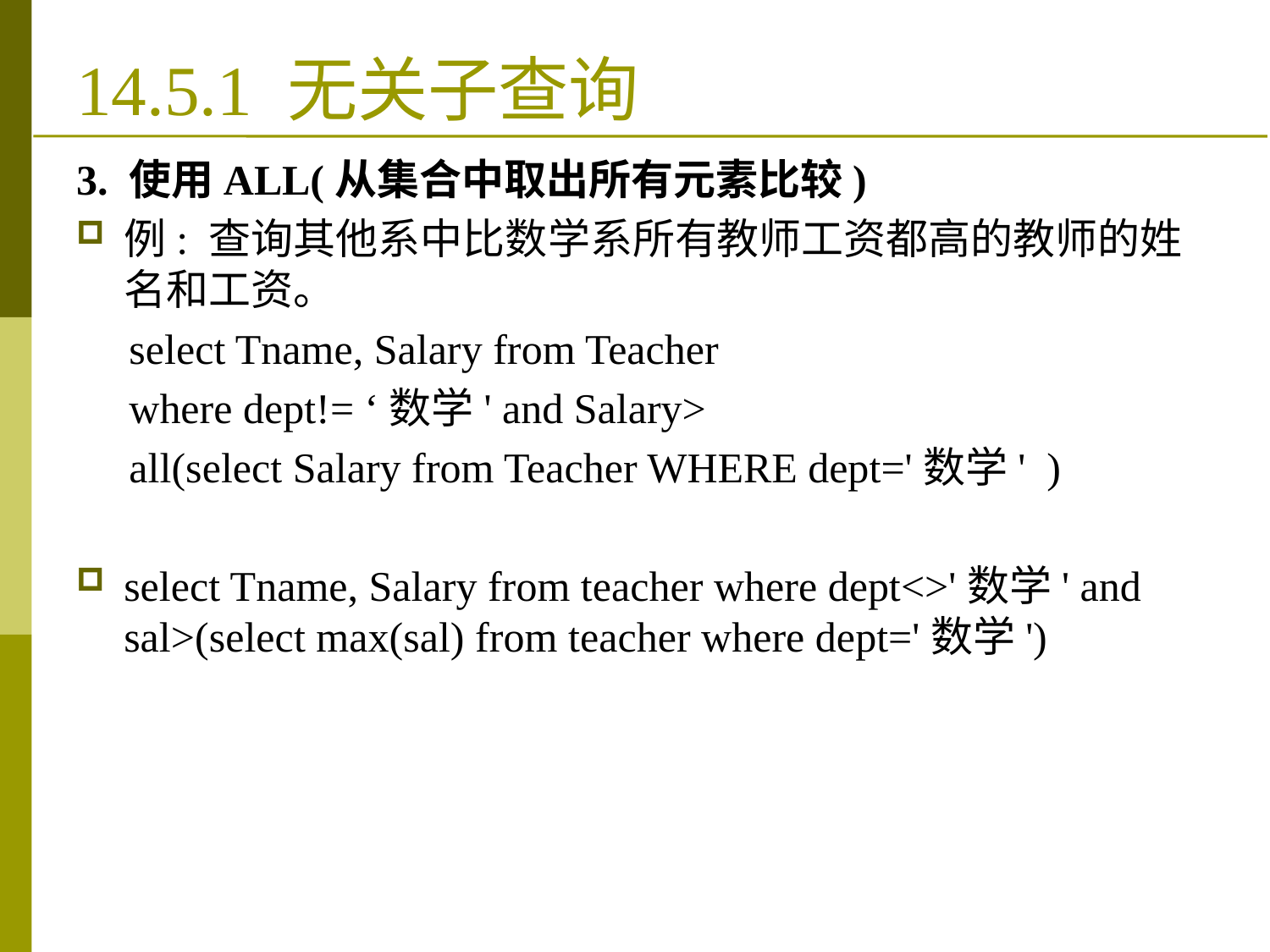

# 14.5.1 无关子查询
3. 使用ALL(从集合中取出所有元素比较)
例: 查询其他系中比数学系所有教师工资都高的教师的姓名和工资。
     select Tname, Salary from Teacher
     where dept!= ‘数学' and Salary>
     all(select Salary from Teacher WHERE dept='数学'  )

select Tname, Salary from teacher where dept<>'数学' and sal>(select max(sal) from teacher where dept='数学')